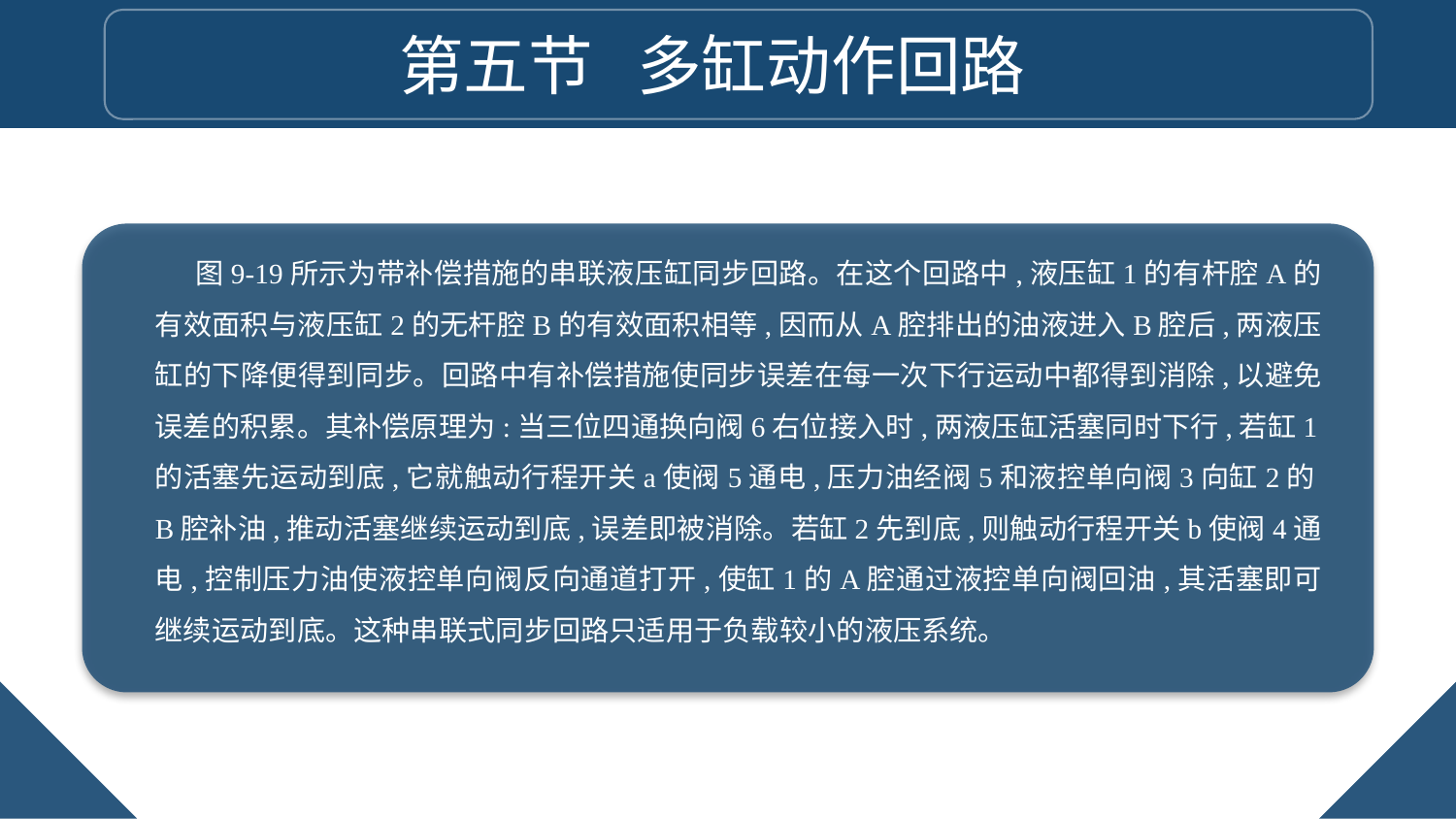

第五节   多缸动作回路

图9-19所示为带补偿措施的串联液压缸同步回路。在这个回路中,液压缸1的有杆腔A的有效面积与液压缸2的无杆腔B的有效面积相等,因而从A腔排出的油液进入B腔后,两液压缸的下降便得到同步。回路中有补偿措施使同步误差在每一次下行运动中都得到消除,以避免误差的积累。其补偿原理为:当三位四通换向阀6右位接入时,两液压缸活塞同时下行,若缸1的活塞先运动到底,它就触动行程开关a使阀5通电,压力油经阀5和液控单向阀3向缸2的B腔补油,推动活塞继续运动到底,误差即被消除。若缸2先到底,则触动行程开关b使阀4通电,控制压力油使液控单向阀反向通道打开,使缸1的A腔通过液控单向阀回油,其活塞即可继续运动到底。这种串联式同步回路只适用于负载较小的液压系统。